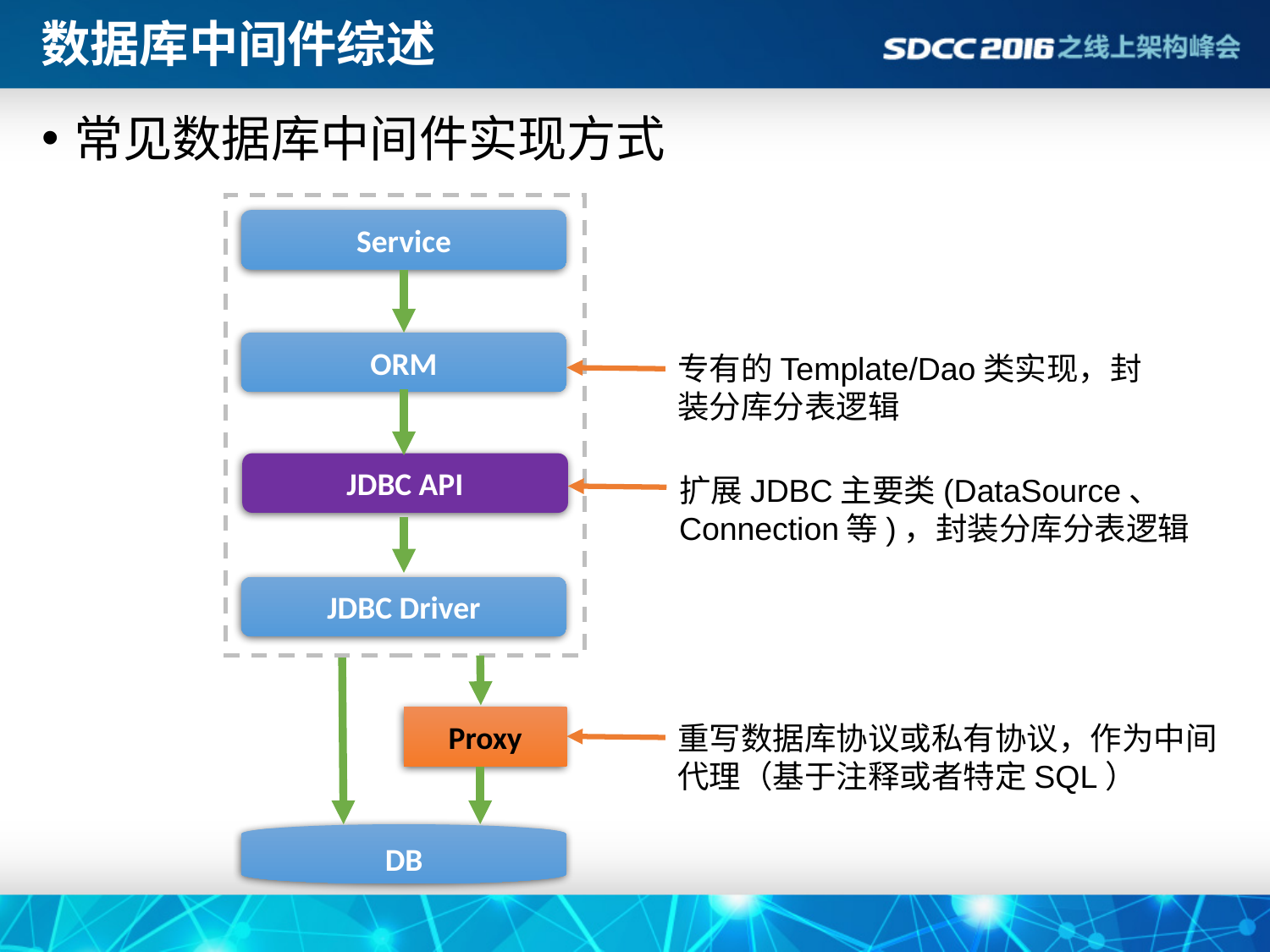

# 数据库中间件综述
常见数据库中间件实现方式

Service
ORM
专有的Template/Dao类实现，封装分库分表逻辑
JDBC API
扩展JDBC主要类(DataSource、Connection等)，封装分库分表逻辑
JDBC Driver
Proxy
重写数据库协议或私有协议，作为中间代理（基于注释或者特定SQL）
DB